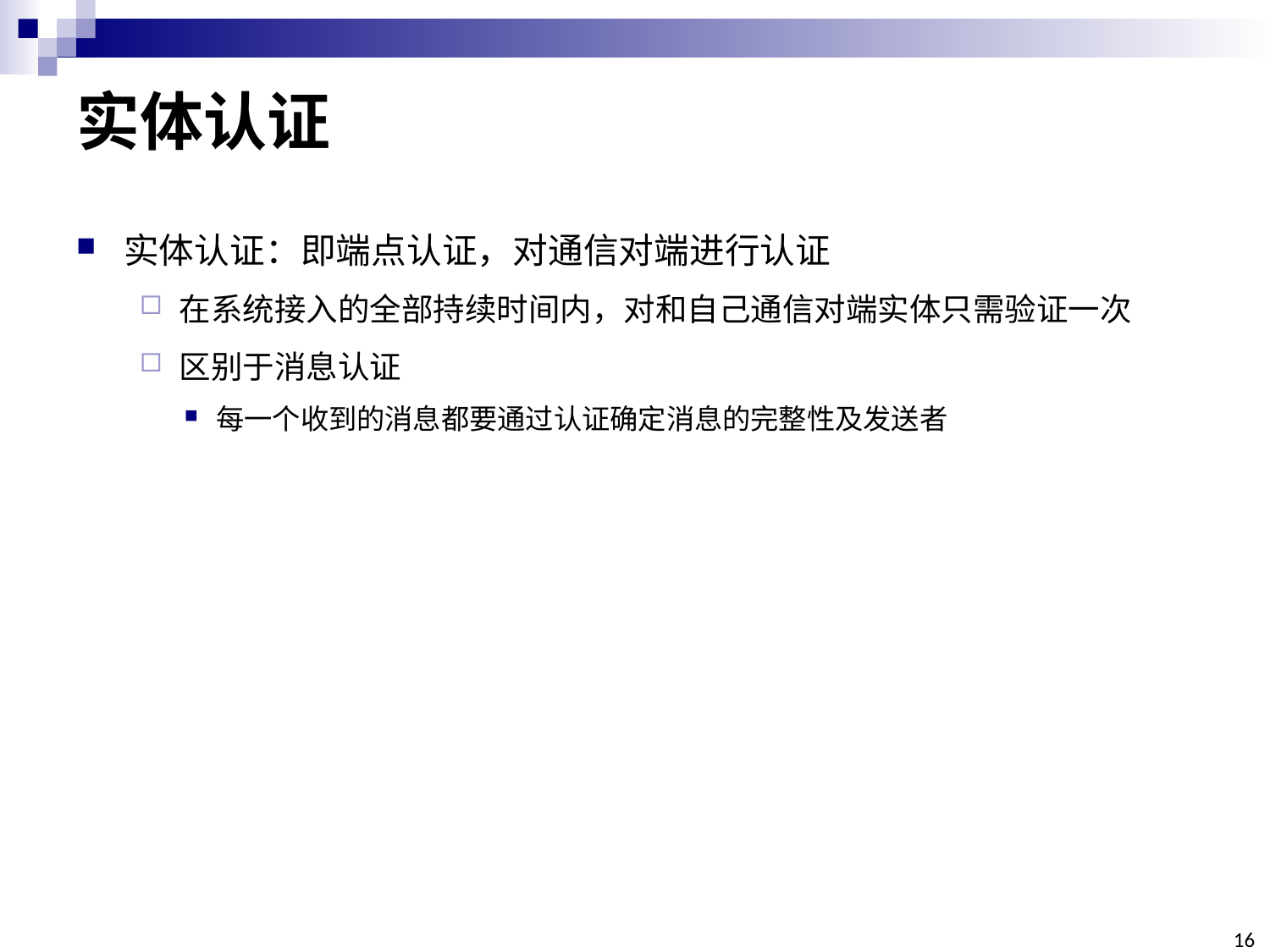

# 实体认证
实体认证：即端点认证，对通信对端进行认证
在系统接入的全部持续时间内，对和自己通信对端实体只需验证一次
区别于消息认证
每一个收到的消息都要通过认证确定消息的完整性及发送者
16